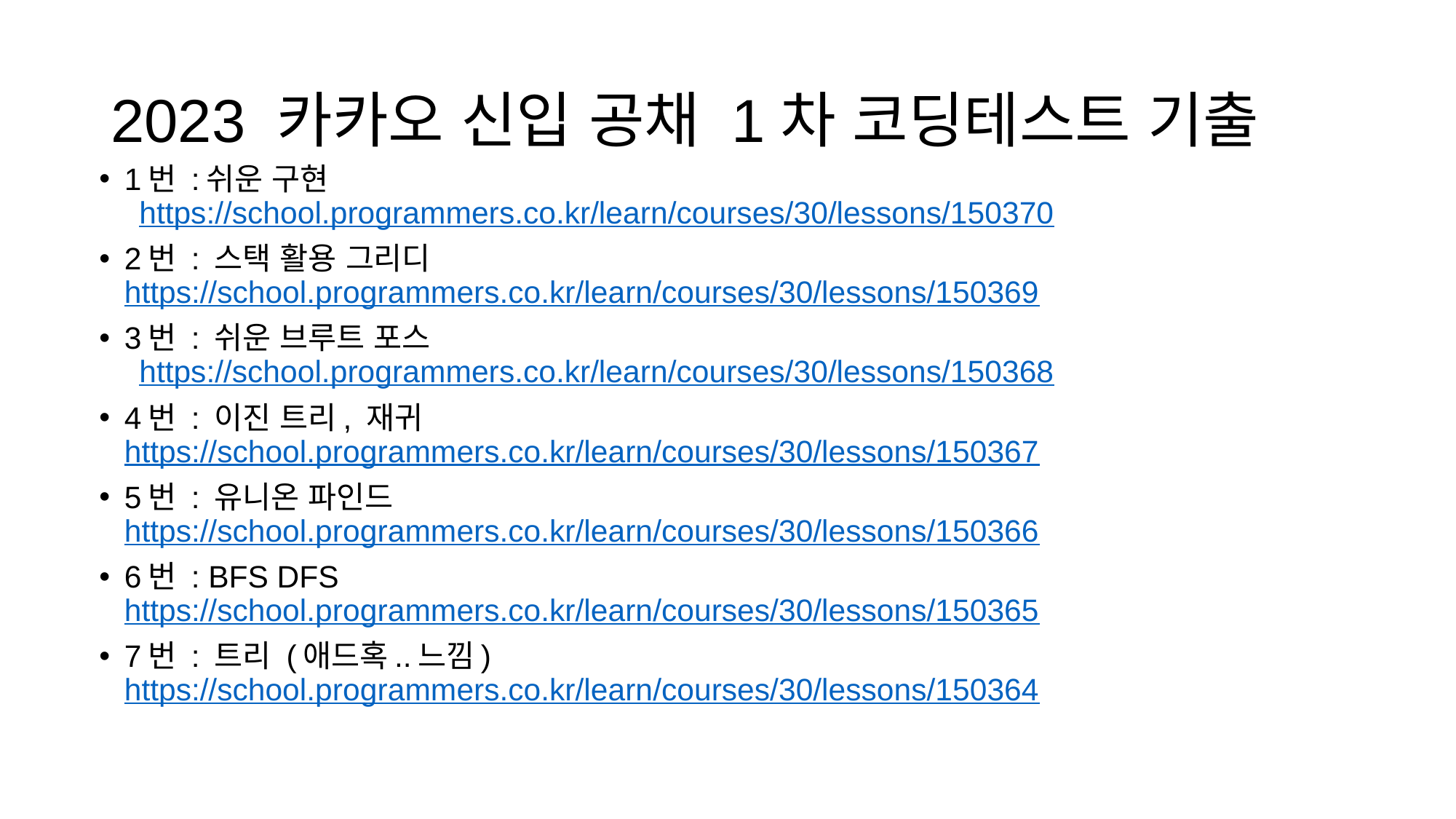

# 2023 카카오 신입 공채 1차 코딩테스트 기출
1번 :쉬운 구현
 https://school.programmers.co.kr/learn/courses/30/lessons/150370
2번 : 스택 활용 그리디
https://school.programmers.co.kr/learn/courses/30/lessons/150369
3번 : 쉬운 브루트 포스
 https://school.programmers.co.kr/learn/courses/30/lessons/150368
4번 : 이진 트리, 재귀
https://school.programmers.co.kr/learn/courses/30/lessons/150367
5번 : 유니온 파인드
https://school.programmers.co.kr/learn/courses/30/lessons/150366
6번 : BFS DFS
https://school.programmers.co.kr/learn/courses/30/lessons/150365
7번 : 트리 (애드혹..느낌)
https://school.programmers.co.kr/learn/courses/30/lessons/150364